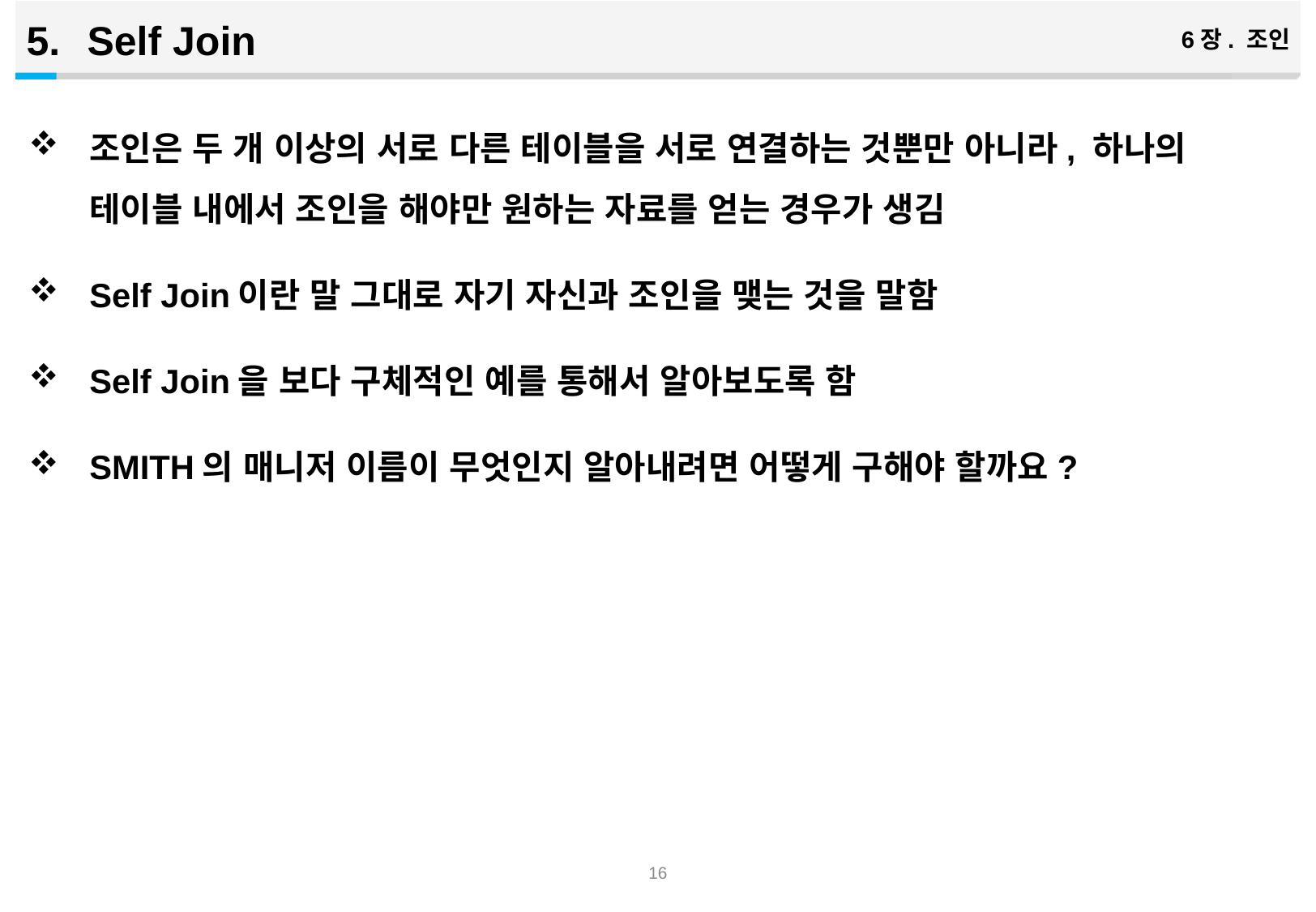

Self Join
6장. 조인
조인은 두 개 이상의 서로 다른 테이블을 서로 연결하는 것뿐만 아니라, 하나의 테이블 내에서 조인을 해야만 원하는 자료를 얻는 경우가 생김
Self Join이란 말 그대로 자기 자신과 조인을 맺는 것을 말함
Self Join을 보다 구체적인 예를 통해서 알아보도록 함
SMITH의 매니저 이름이 무엇인지 알아내려면 어떻게 구해야 할까요?
16